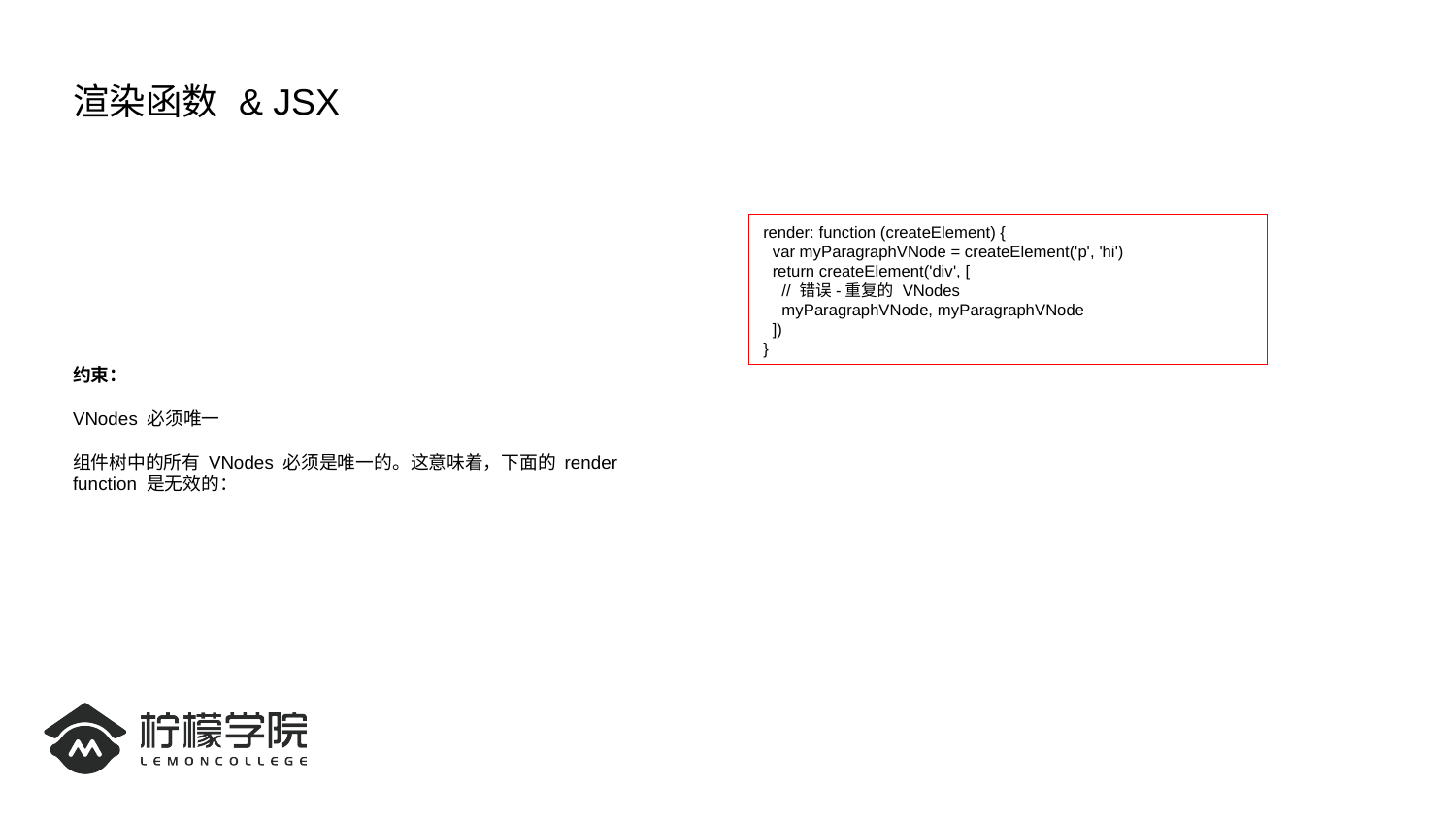

# 渲染函数 & JSX
约束：

VNodes 必须唯一

组件树中的所有 VNodes 必须是唯一的。这意味着，下面的 render function 是无效的：
render: function (createElement) {
  var myParagraphVNode = createElement('p', 'hi')
  return createElement('div', [
    // 错误-重复的 VNodes
    myParagraphVNode, myParagraphVNode
  ])
}